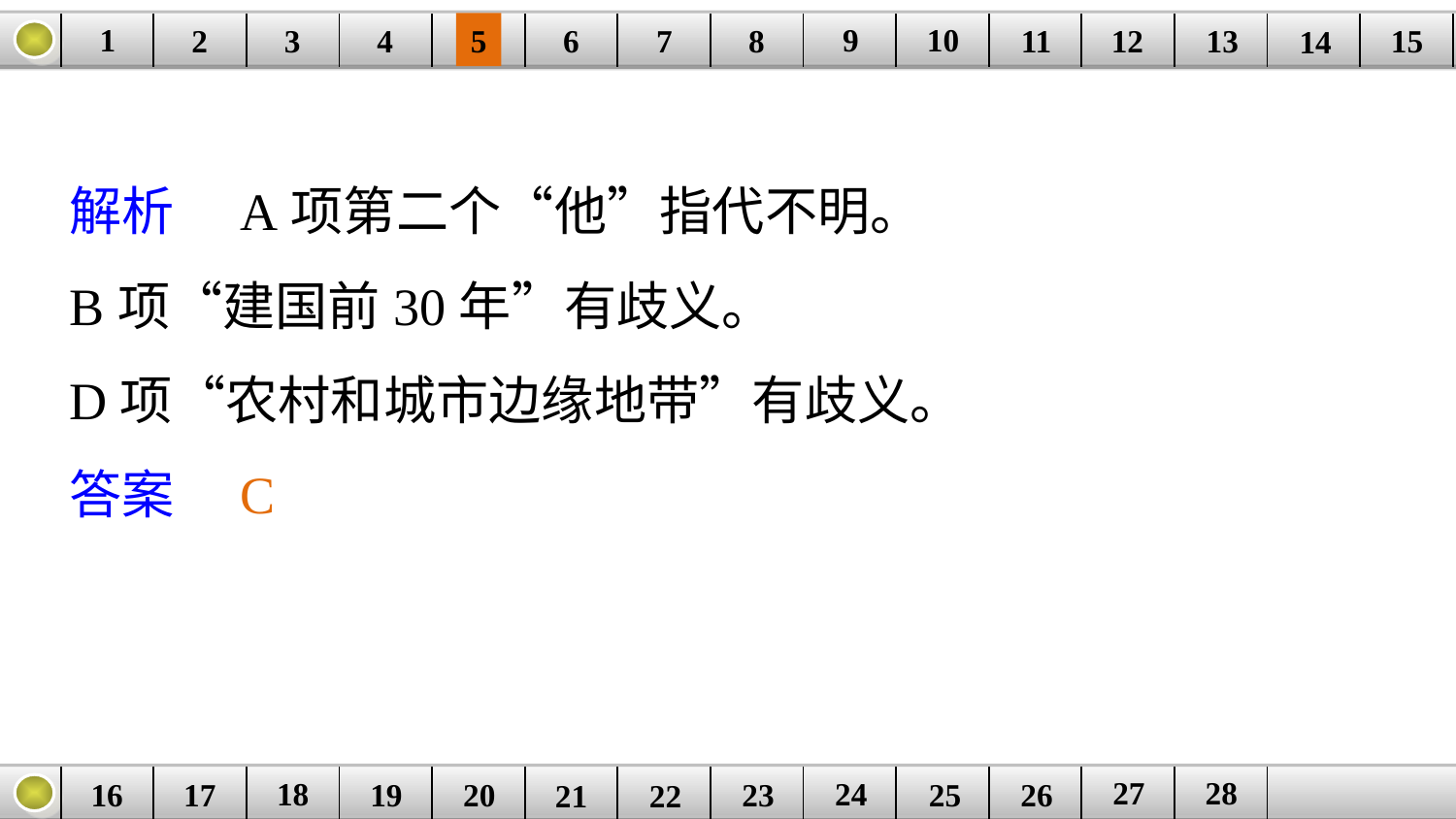

9
10
1
3
4
5
6
8
11
2
12
15
|  |  |  |  |  |  |  |  |  |  |  |  |  |  |  |
| --- | --- | --- | --- | --- | --- | --- | --- | --- | --- | --- | --- | --- | --- | --- |
7
13
14

解析　A项第二个“他”指代不明。
B项“建国前30年”有歧义。
D项“农村和城市边缘地带”有歧义。
答案　C

27
28
18
24
16
25
26
|  |  |  |  |  |  |  |  |  |  |  |  |  |
| --- | --- | --- | --- | --- | --- | --- | --- | --- | --- | --- | --- | --- |
23
17
19
20
21
22